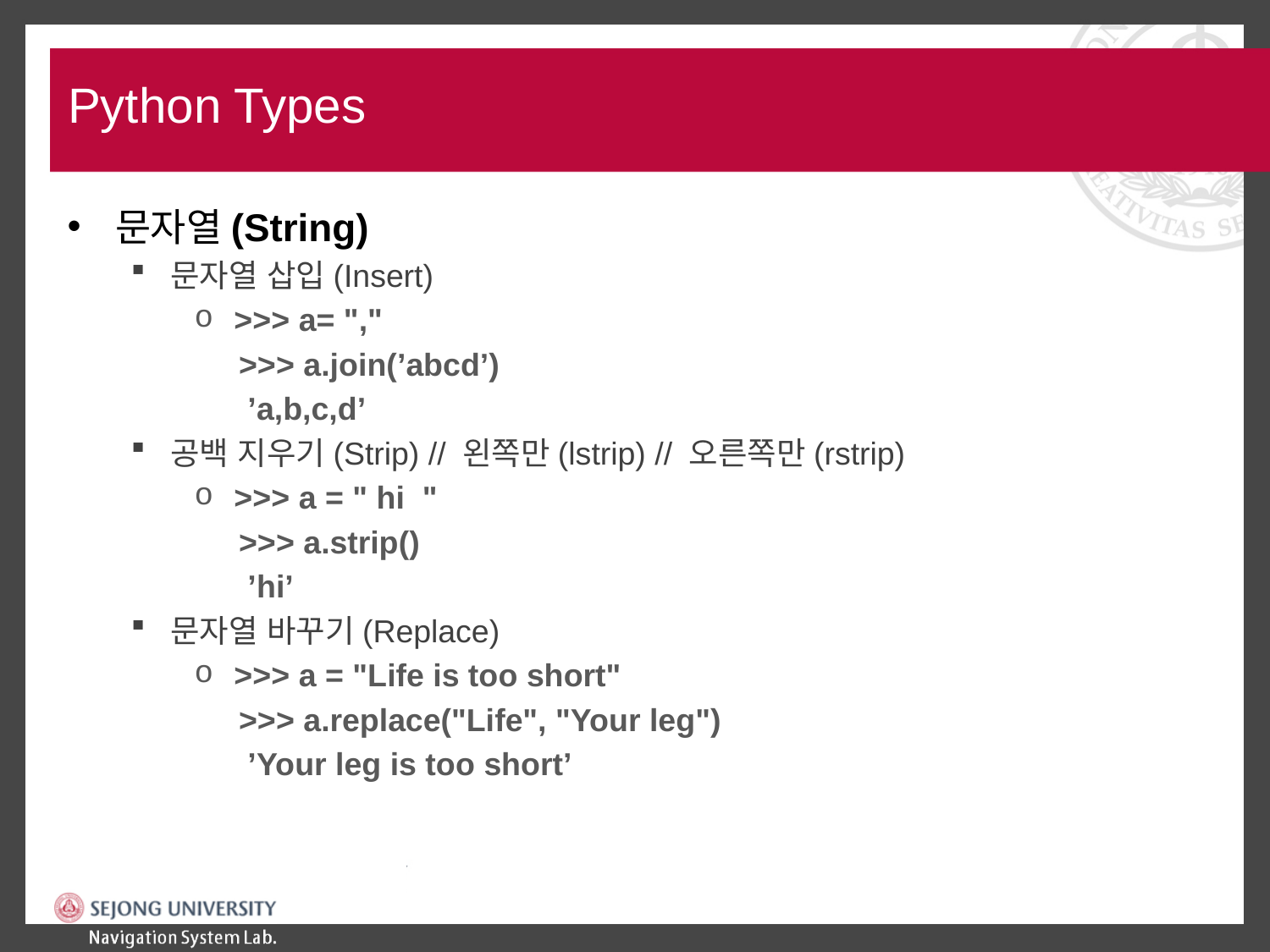

# Python Types
문자열(String)
문자열 삽입(Insert)
>>> a= ","
     >>> a.join(’abcd’)
      ’a,b,c,d’
공백 지우기(Strip) // 왼쪽만(lstrip) // 오른쪽만(rstrip)
>>> a = " hi  "
     >>> a.strip()
      ’hi’
문자열 바꾸기(Replace)
>>> a = "Life is too short"
     >>> a.replace("Life", "Your leg")
      ’Your leg is too short’